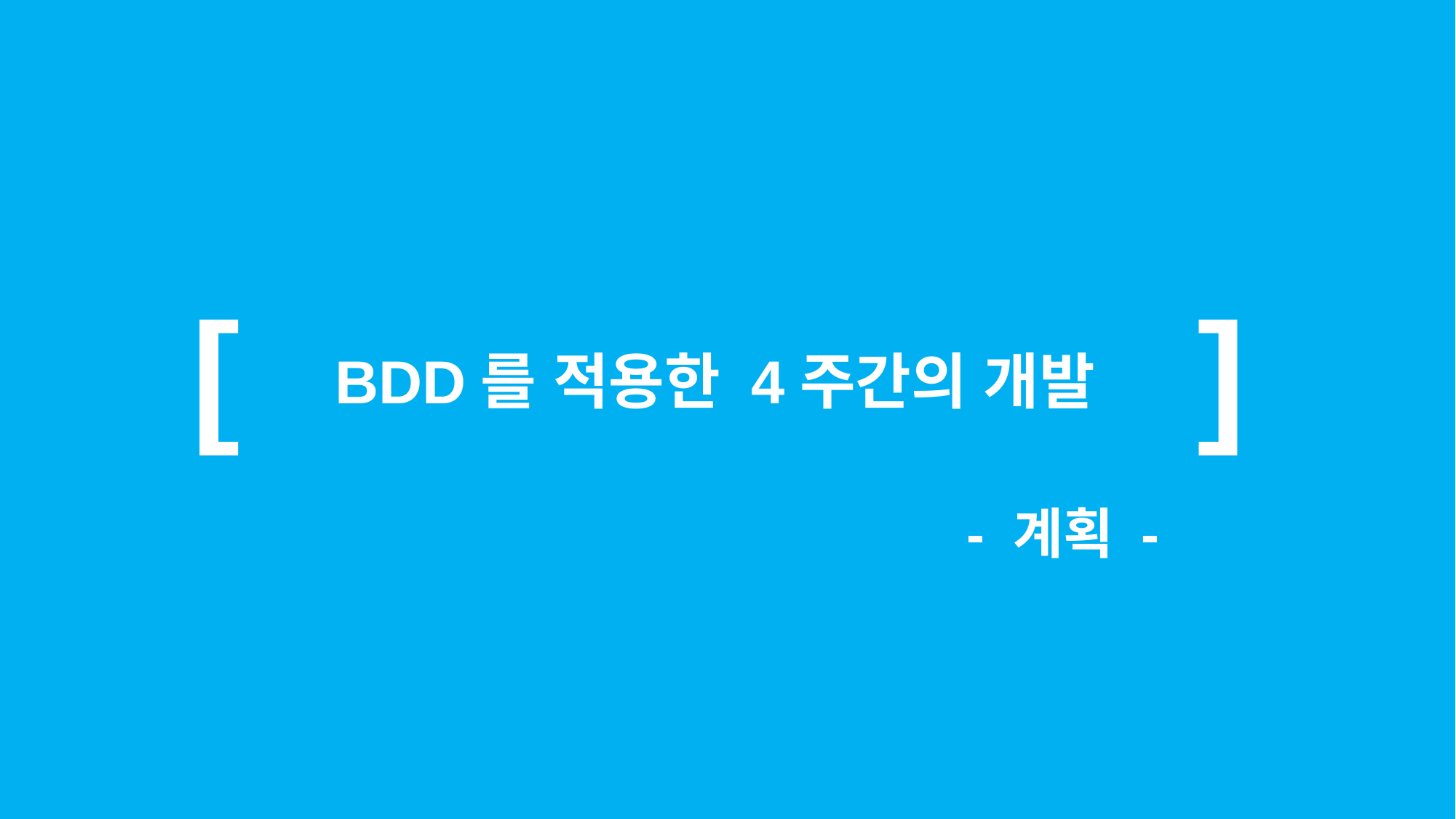

[
]
# BDD를 적용한 4주간의 개발
- 계획 -